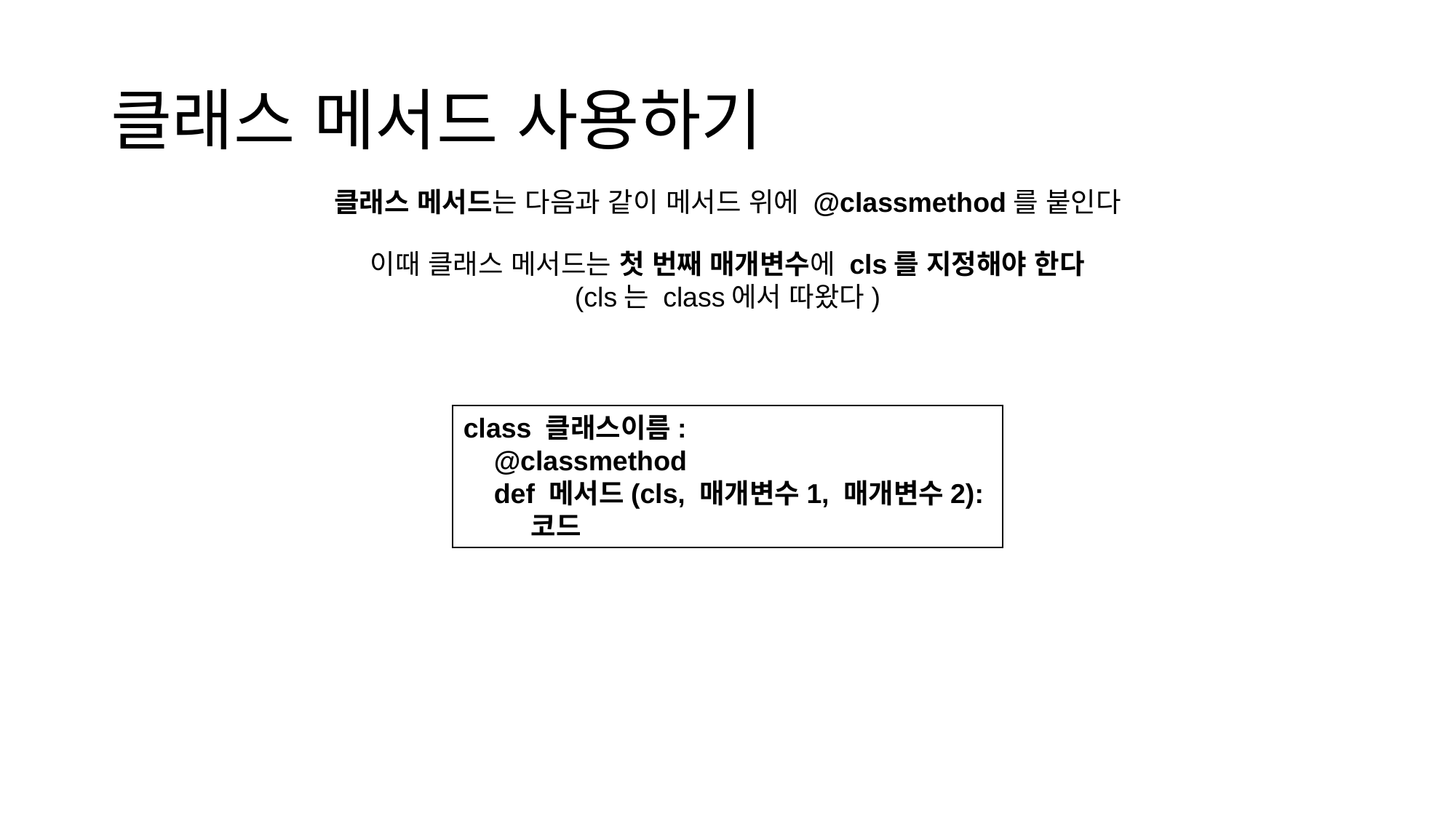

# 클래스 메서드 사용하기
클래스 메서드는 다음과 같이 메서드 위에 @classmethod를 붙인다
이때 클래스 메서드는 첫 번째 매개변수에 cls를 지정해야 한다
(cls는 class에서 따왔다)
class 클래스이름:
    @classmethod
    def 메서드(cls, 매개변수1, 매개변수2):
        코드